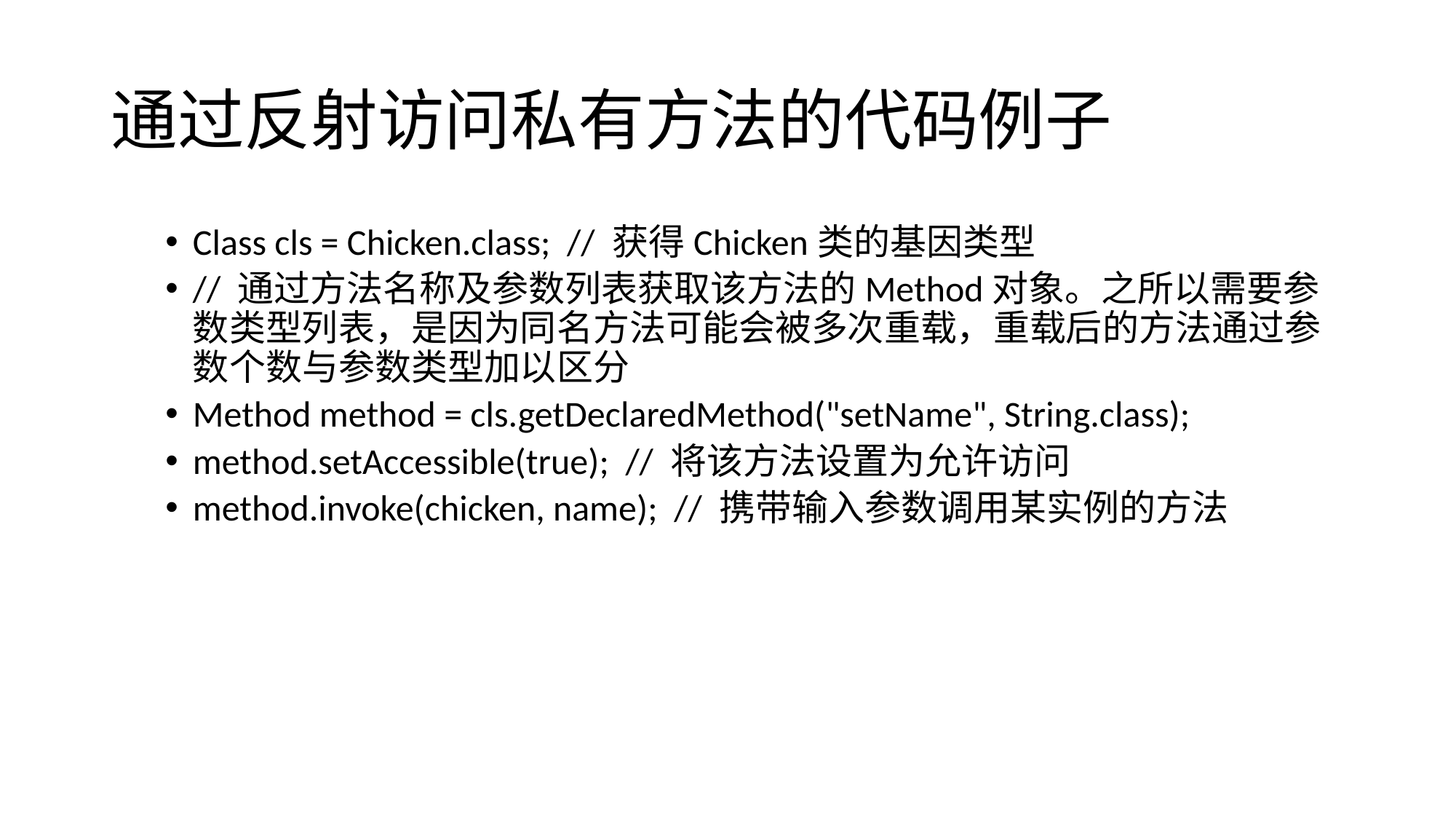

# 通过反射访问私有方法的代码例子
Class cls = Chicken.class;  // 获得Chicken类的基因类型
// 通过方法名称及参数列表获取该方法的Method对象。之所以需要参数类型列表，是因为同名方法可能会被多次重载，重载后的方法通过参数个数与参数类型加以区分
Method method = cls.getDeclaredMethod("setName", String.class);
method.setAccessible(true);  // 将该方法设置为允许访问
method.invoke(chicken, name);  // 携带输入参数调用某实例的方法